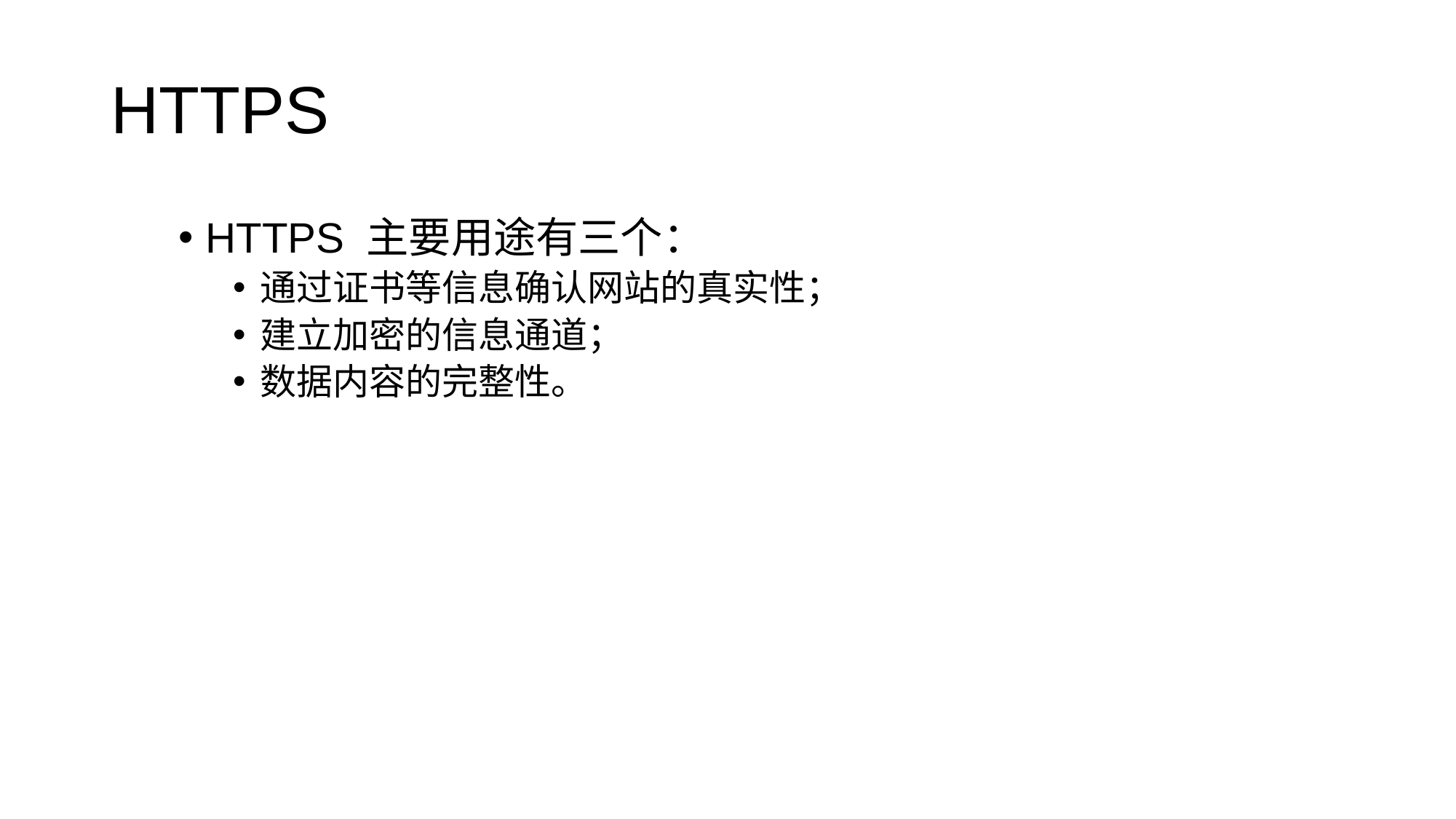

# HTTPS
HTTPS 主要用途有三个：
通过证书等信息确认网站的真实性；
建立加密的信息通道；
数据内容的完整性。